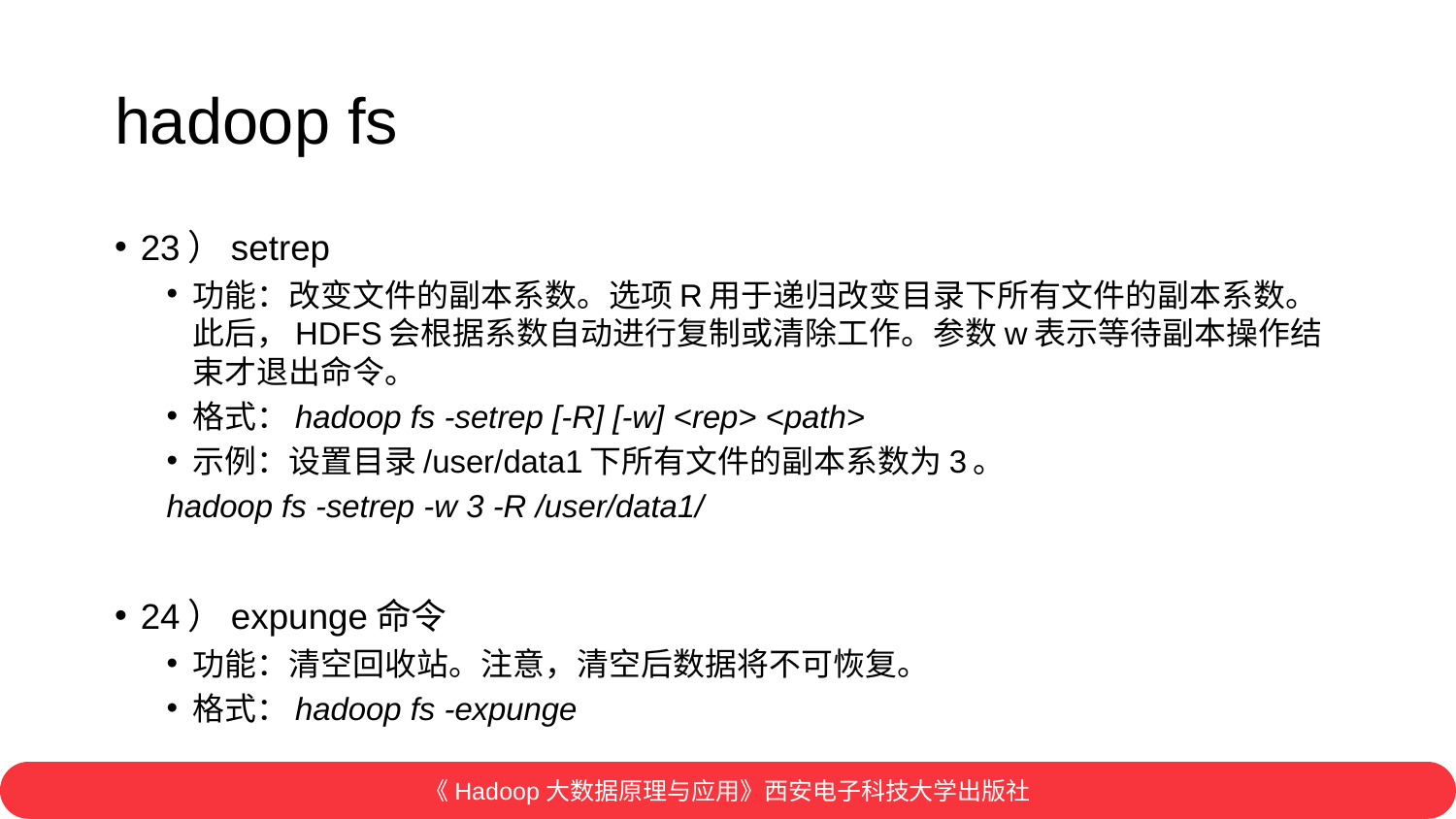

# hadoop fs
23）setrep
功能：改变文件的副本系数。选项R用于递归改变目录下所有文件的副本系数。此后，HDFS会根据系数自动进行复制或清除工作。参数w表示等待副本操作结束才退出命令。
格式：hadoop fs -setrep [-R] [-w] <rep> <path>
示例：设置目录/user/data1下所有文件的副本系数为3。
hadoop fs -setrep -w 3 -R /user/data1/

24）expunge命令
功能：清空回收站。注意，清空后数据将不可恢复。
格式：hadoop fs -expunge